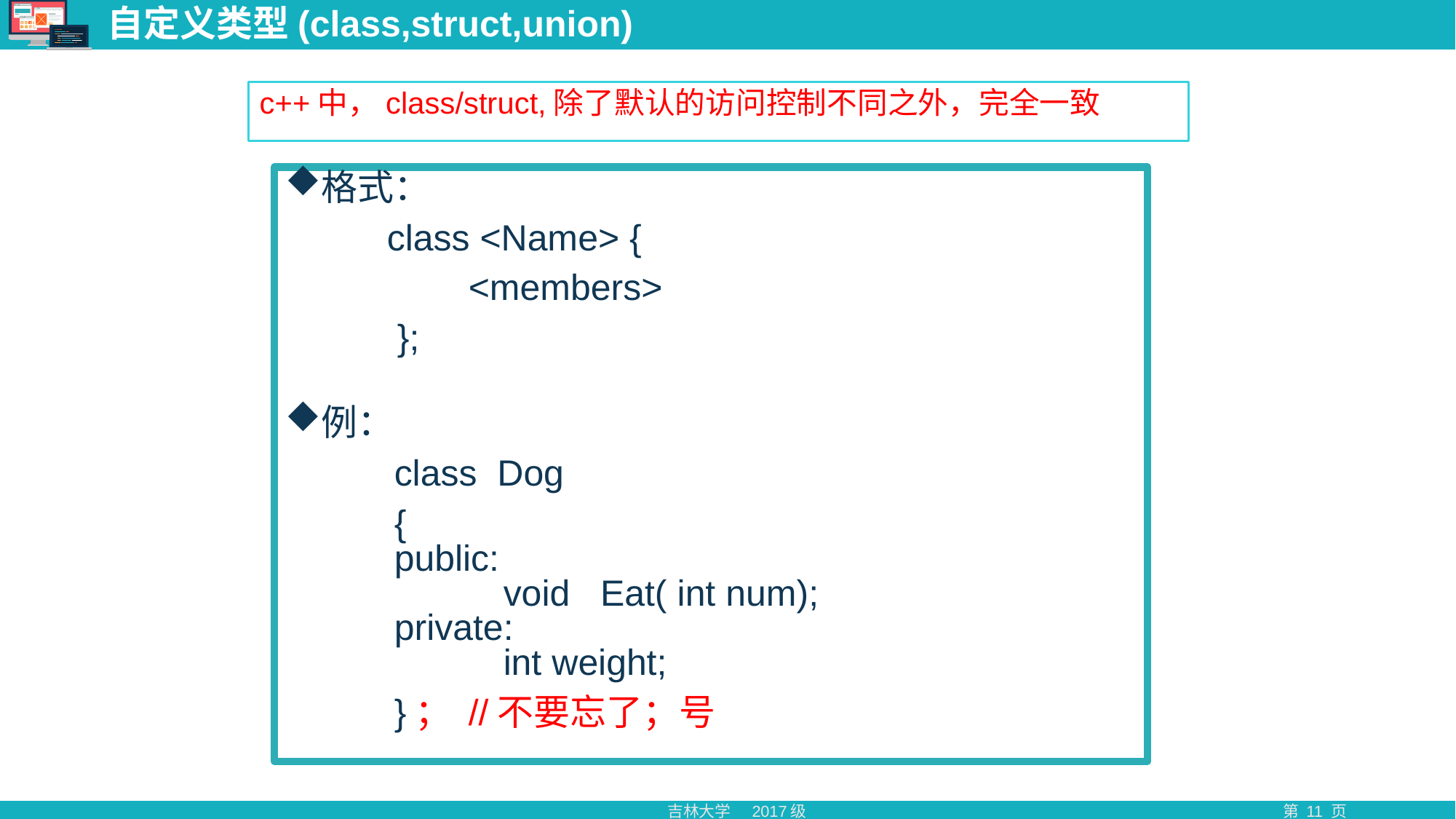

# 自定义类型(class,struct,union)
c++中，class/struct,除了默认的访问控制不同之外，完全一致
格式：
          class <Name> {
                  <members>
           };
例：
	class  Dog
	{
	public:
       		void   Eat( int num);
	private:
       		int weight;
	}； //不要忘了；号